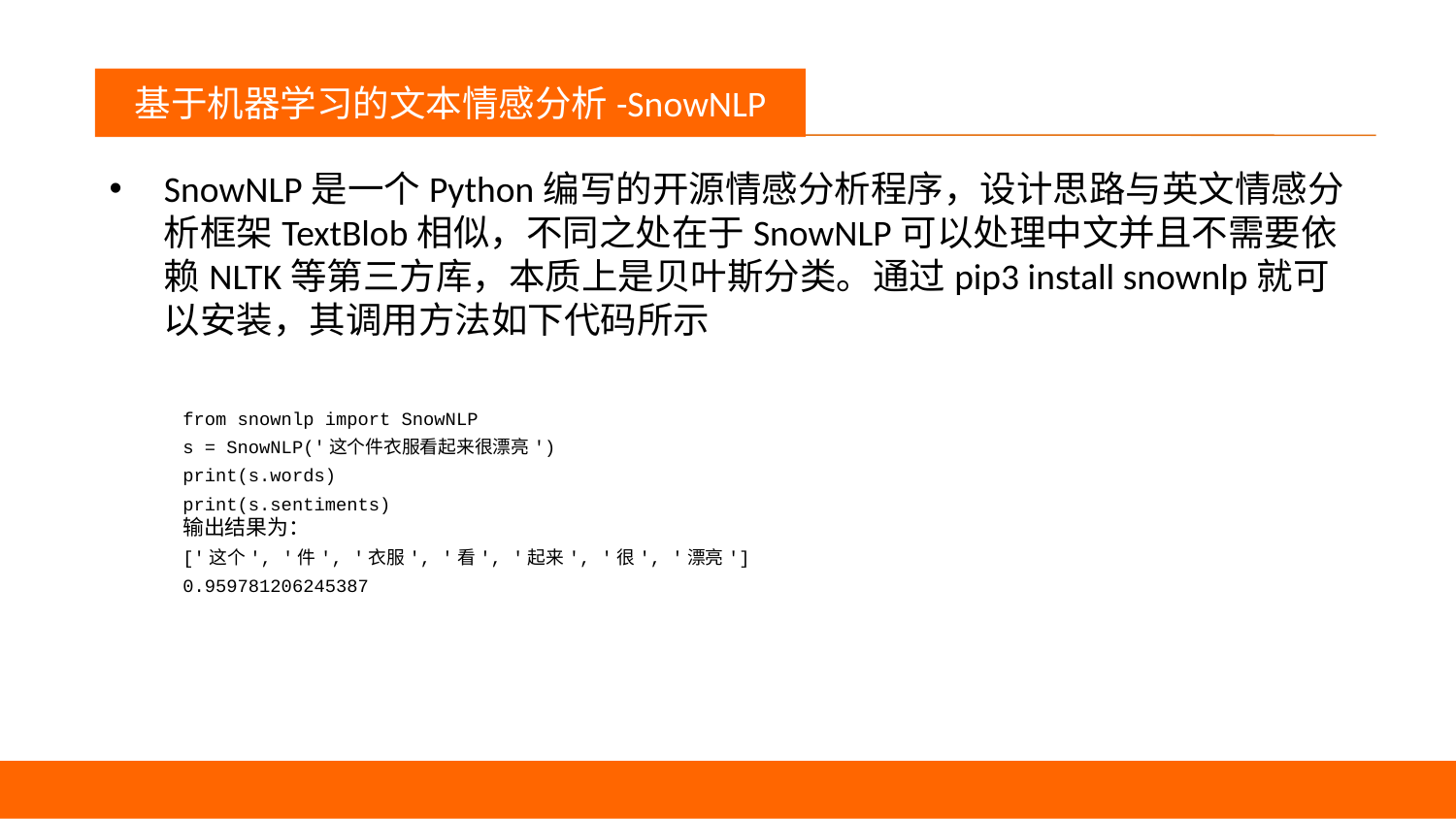

议程
基于机器学习的文本情感分析-SnowNLP

SnowNLP是一个Python编写的开源情感分析程序，设计思路与英文情感分析框架TextBlob相似，不同之处在于SnowNLP可以处理中文并且不需要依赖NLTK等第三方库，本质上是贝叶斯分类。通过pip3 install snownlp就可以安装，其调用方法如下代码所示
from snownlp import SnowNLP
s = SnowNLP('这个件衣服看起来很漂亮')
print(s.words)
print(s.sentiments)
输出结果为：
['这个', '件', '衣服', '看', '起来', '很', '漂亮']
0.959781206245387